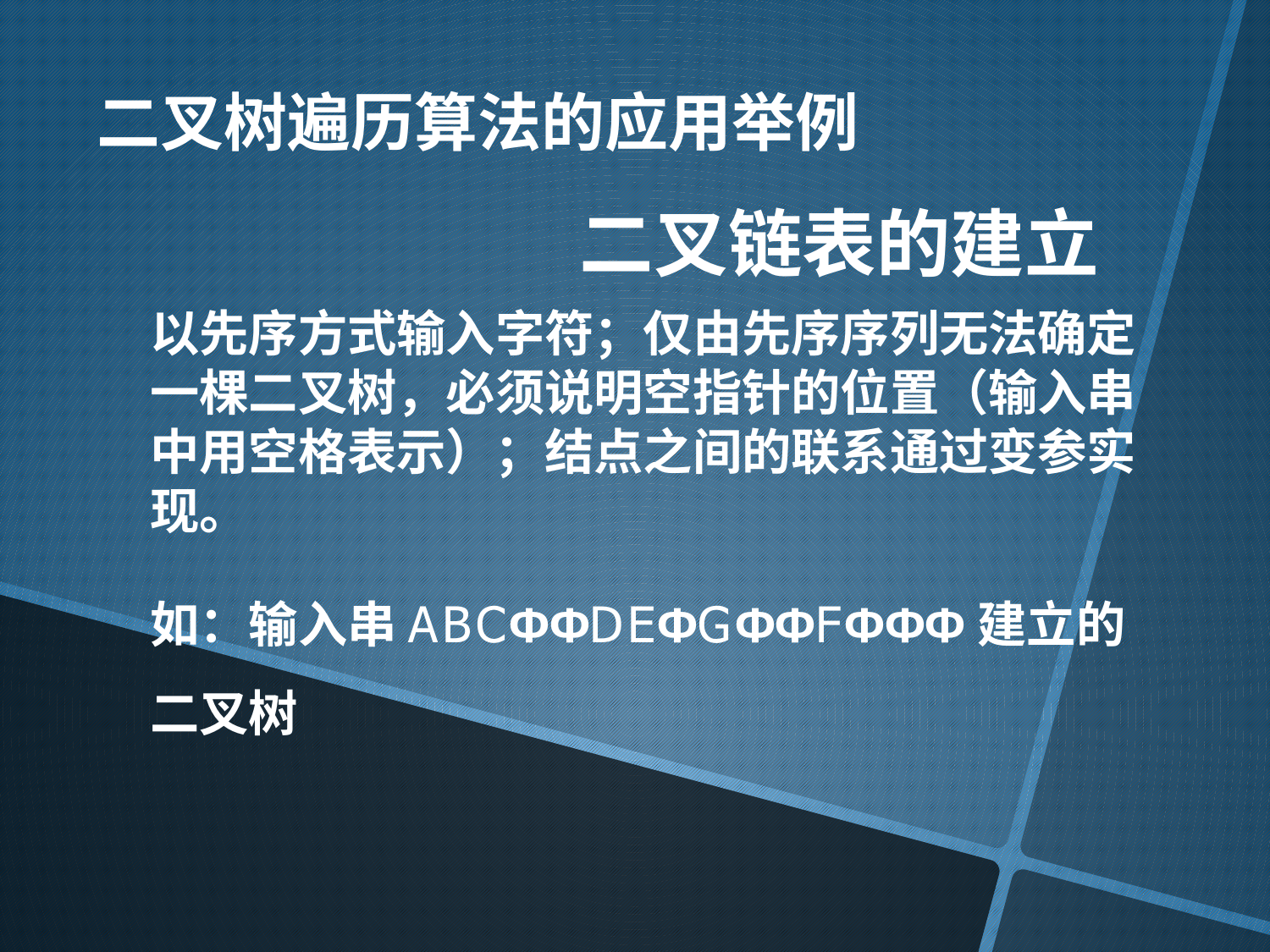

二叉树遍历算法的应用举例
二叉链表的建立
以先序方式输入字符；仅由先序序列无法确定一棵二叉树，必须说明空指针的位置（输入串中用空格表示）；结点之间的联系通过变参实现。
如：输入串ABCΦΦDEΦGΦΦFΦΦΦ建立的二叉树